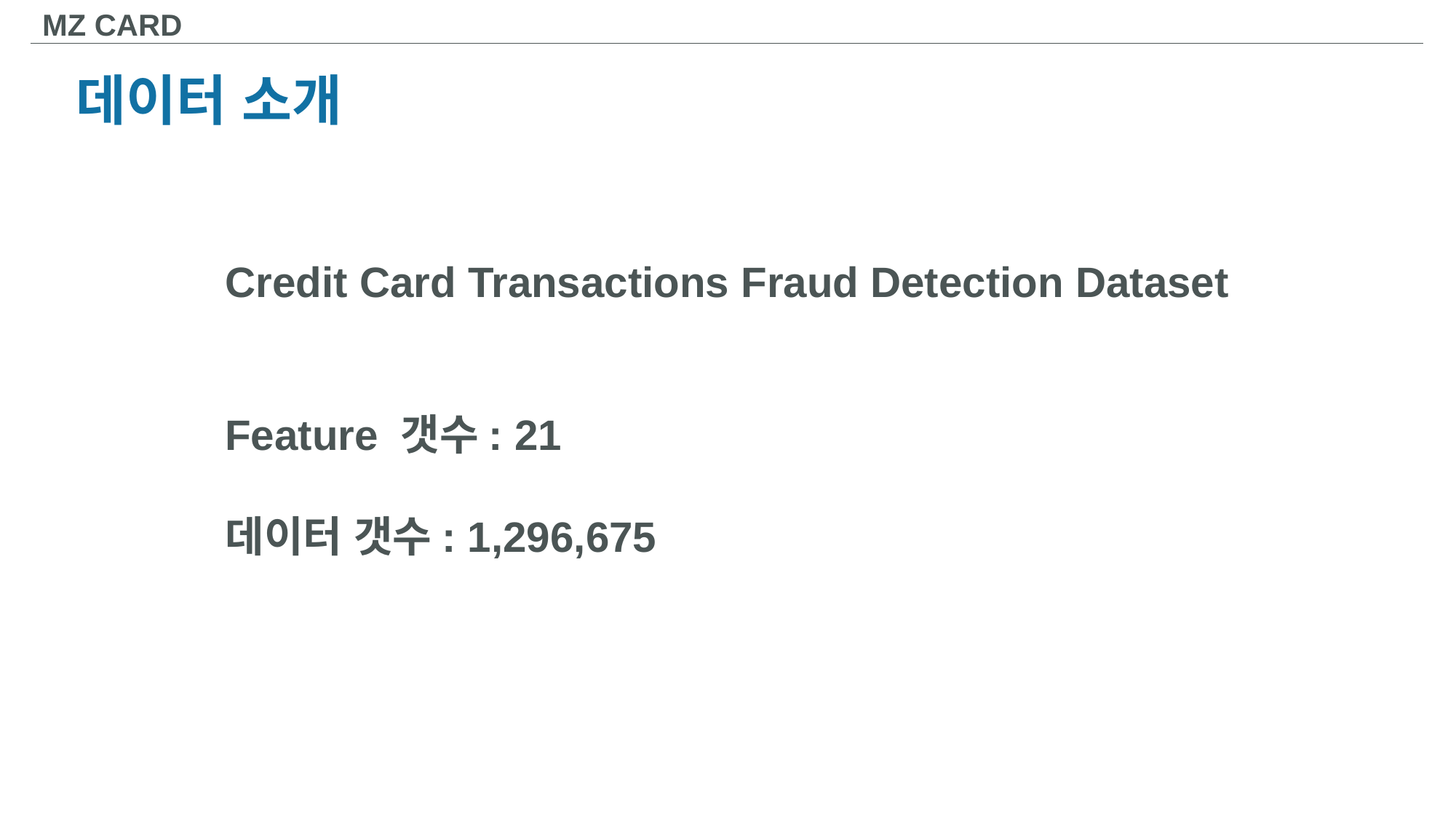

MZ CARD
데이터 소개
Credit Card Transactions Fraud Detection Dataset

Feature 갯수: 21

데이터 갯수: 1,296,675